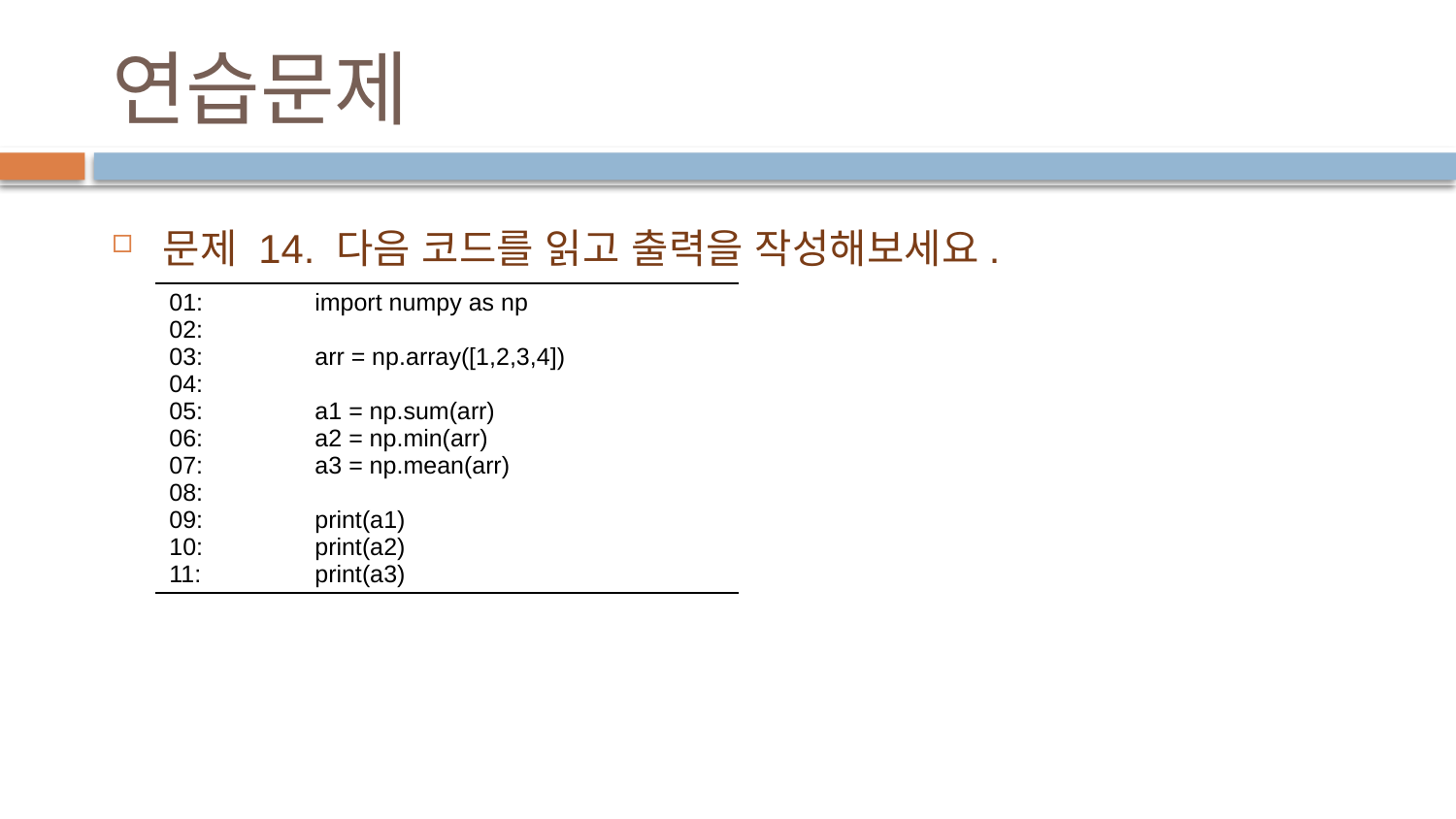

# 연습문제
문제 14. 다음 코드를 읽고 출력을 작성해보세요.
| 01: import numpy as np 02: 03: arr = np.array([1,2,3,4]) 04: 05: a1 = np.sum(arr) 06: a2 = np.min(arr) 07: a3 = np.mean(arr) 08: 09: print(a1) 10: print(a2) 11: print(a3) |
| --- |